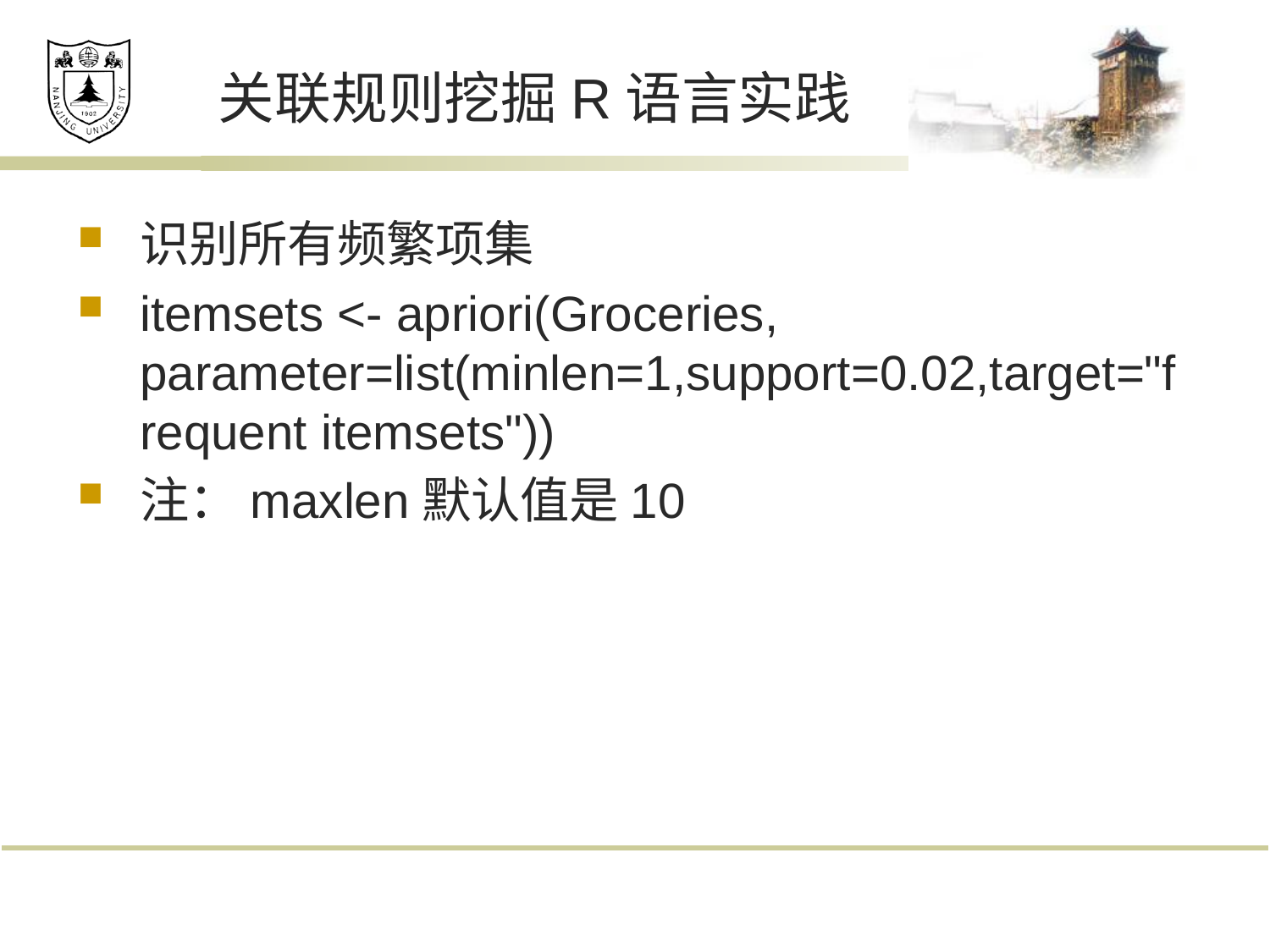

# 关联规则挖掘R语言实践
识别所有频繁项集
itemsets <- apriori(Groceries, parameter=list(minlen=1,support=0.02,target="frequent itemsets"))
注：maxlen默认值是10